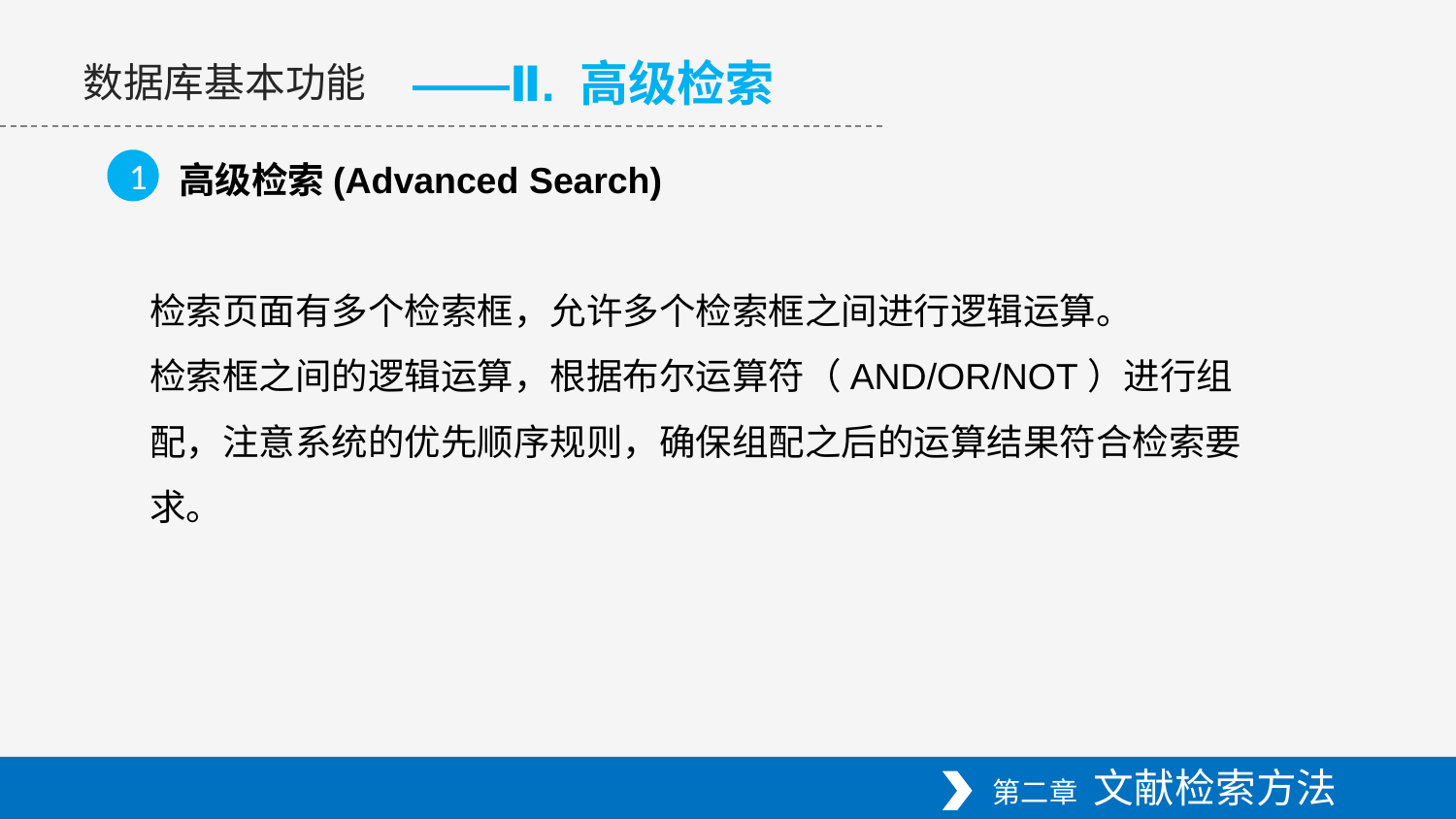

——Ⅱ. 高级检索
数据库基本功能
1
高级检索(Advanced Search)
检索页面有多个检索框，允许多个检索框之间进行逻辑运算。
检索框之间的逻辑运算，根据布尔运算符（AND/OR/NOT）进行组配，注意系统的优先顺序规则，确保组配之后的运算结果符合检索要求。